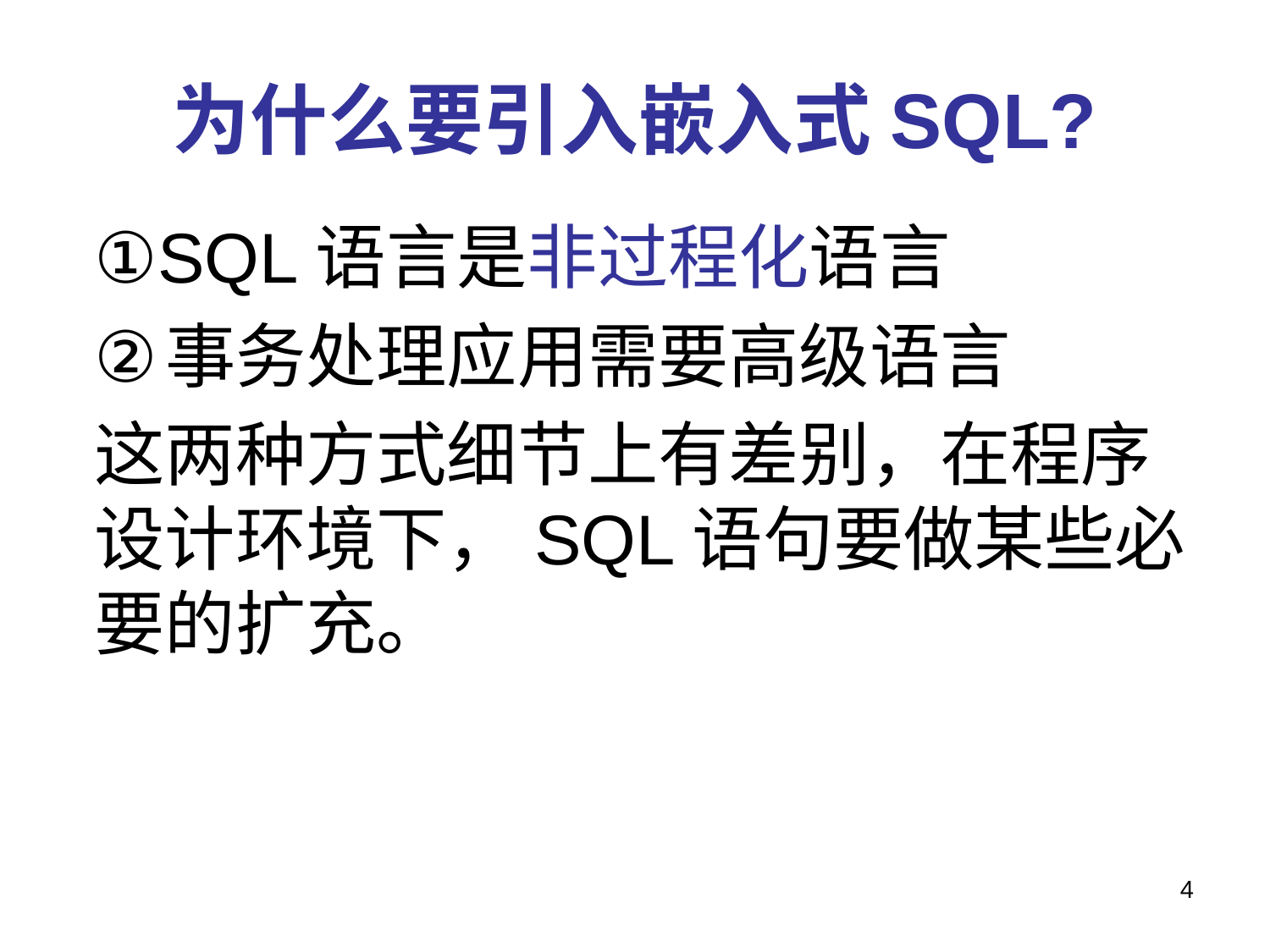

# 为什么要引入嵌入式SQL?
SQL语言是非过程化语言
事务处理应用需要高级语言
这两种方式细节上有差别，在程序设计环境下，SQL语句要做某些必要的扩充。

4